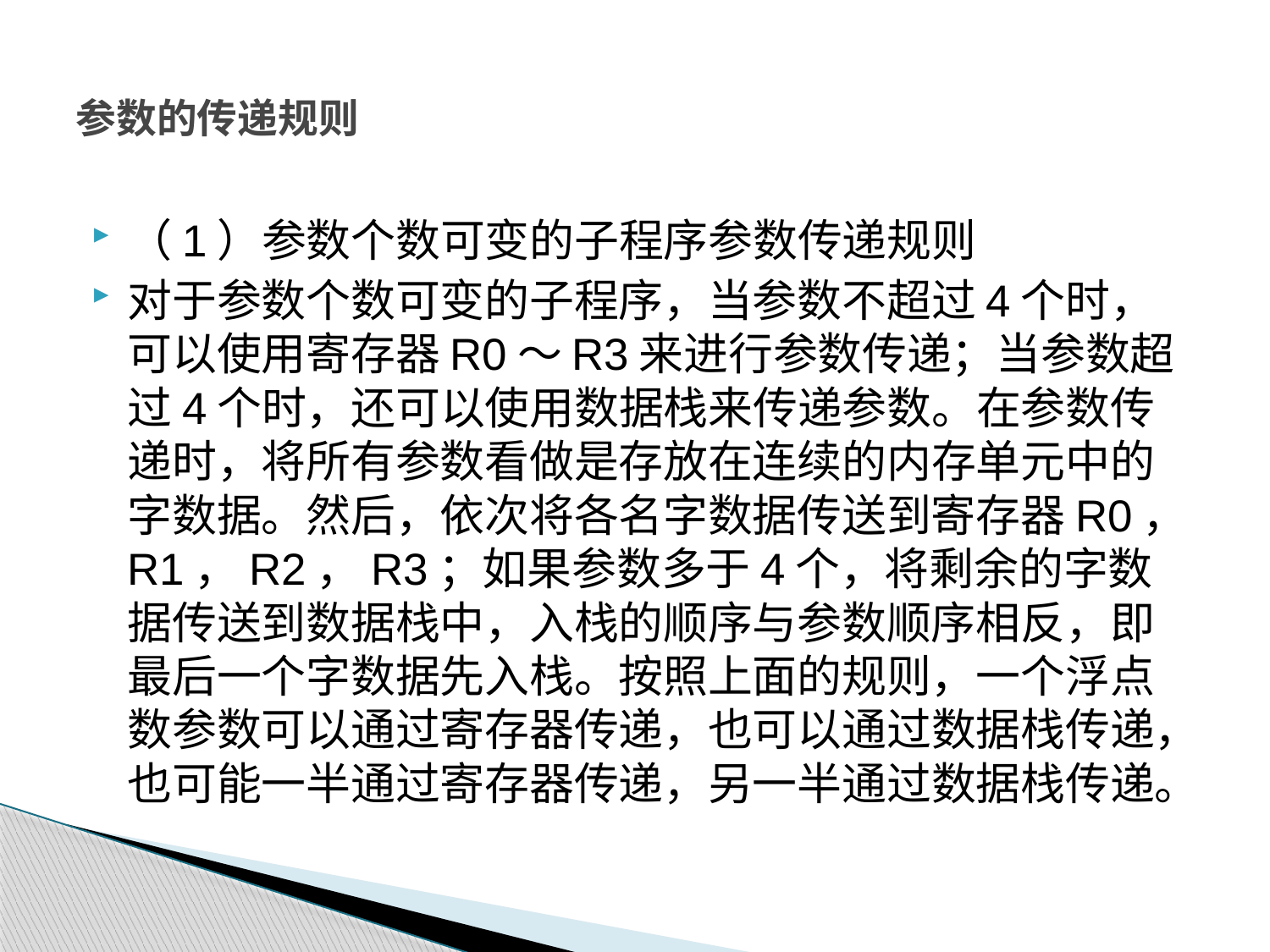

# 参数的传递规则
（1）参数个数可变的子程序参数传递规则
对于参数个数可变的子程序，当参数不超过4个时，可以使用寄存器R0～R3来进行参数传递；当参数超过4个时，还可以使用数据栈来传递参数。在参数传递时，将所有参数看做是存放在连续的内存单元中的字数据。然后，依次将各名字数据传送到寄存器R0，R1，R2，R3；如果参数多于4个，将剩余的字数据传送到数据栈中，入栈的顺序与参数顺序相反，即最后一个字数据先入栈。按照上面的规则，一个浮点数参数可以通过寄存器传递，也可以通过数据栈传递，也可能一半通过寄存器传递，另一半通过数据栈传递。